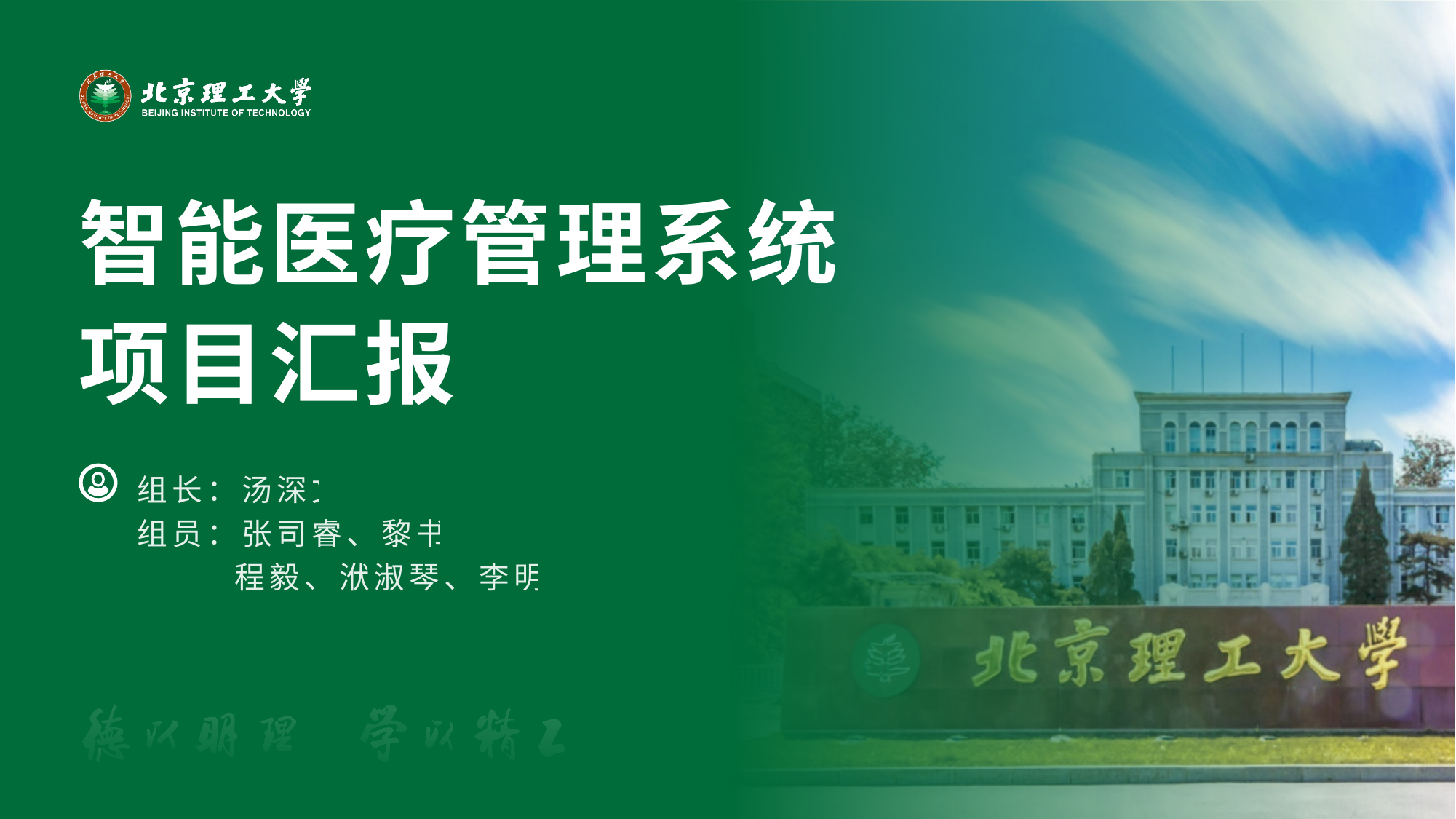

智能医疗管理系统
项目汇报

组长：汤深文
组员：张司睿、黎书萌
        程毅、洑淑琴、李明昊